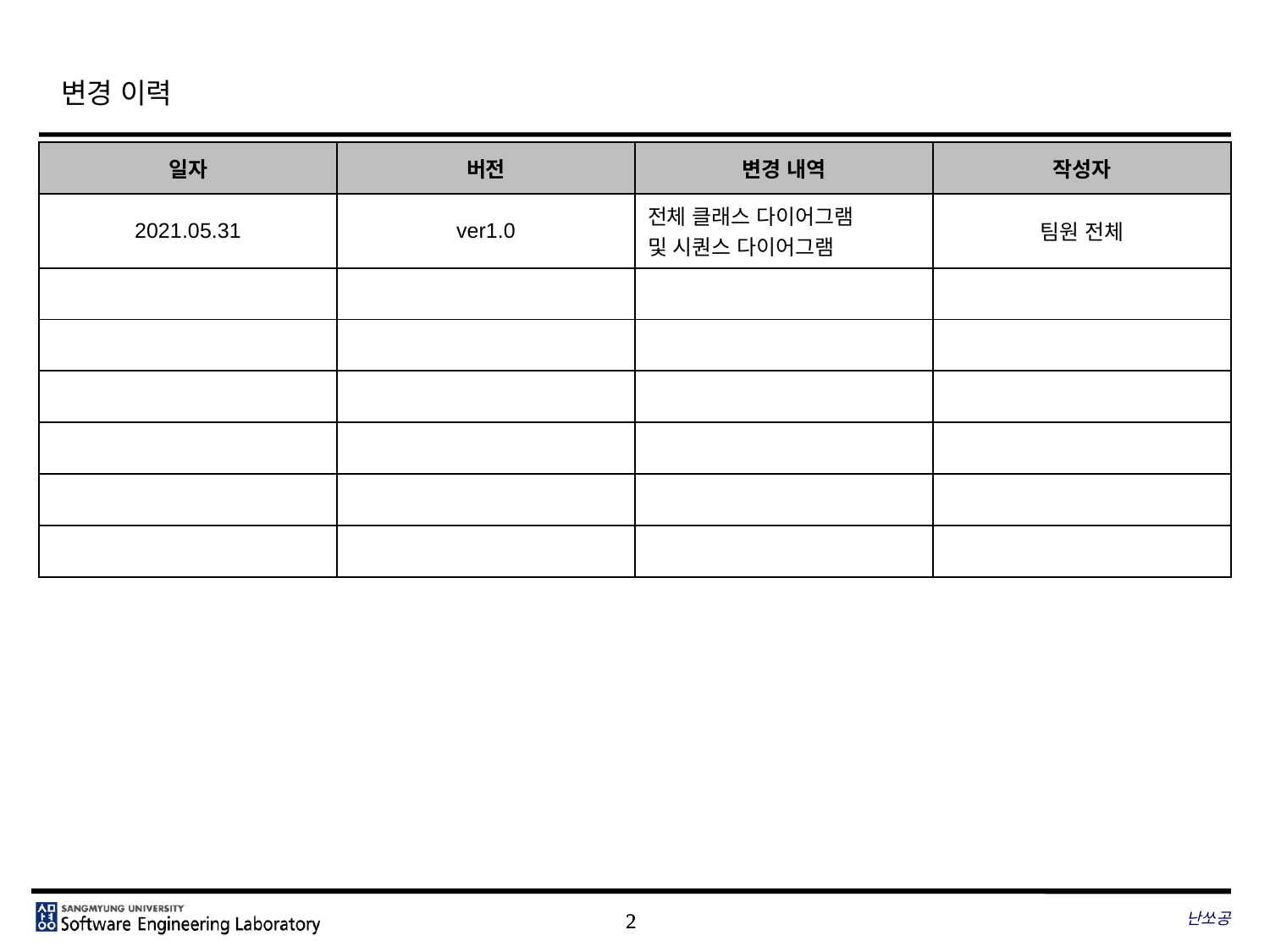

# 변경 이력
| 일자 | 버전 | 변경 내역 | 작성자 |
| --- | --- | --- | --- |
| 2021.05.31 | ver1.0 | 전체 클래스 다이어그램 및 시퀀스 다이어그램 | 팀원 전체 |
|  |  |  |  |
|  |  |  |  |
|  |  |  |  |
|  |  |  |  |
|  |  |  |  |
|  |  |  |  |
난쏘공